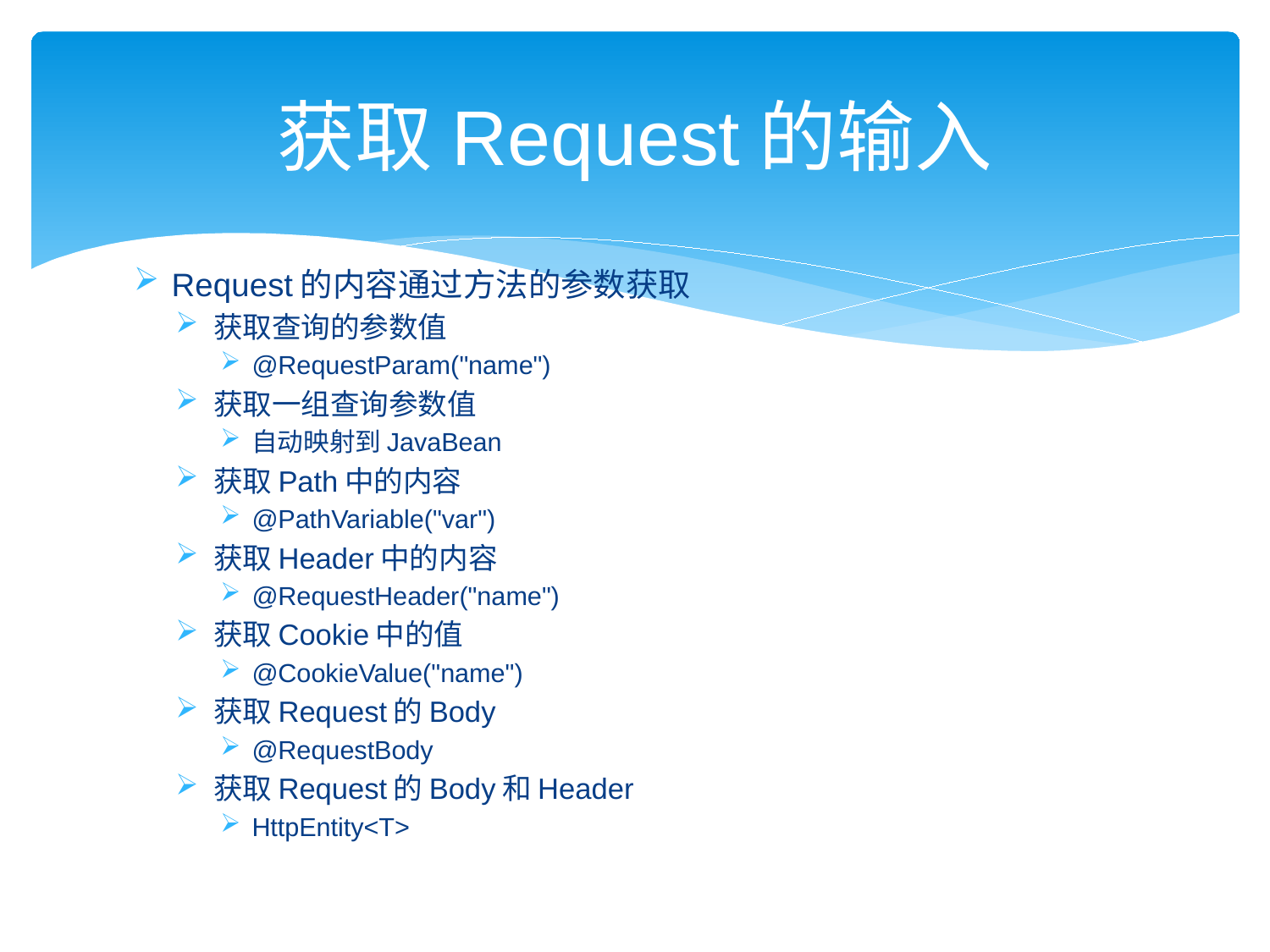

# 获取Request的输入
Request的内容通过方法的参数获取
获取查询的参数值
@RequestParam("name")
获取一组查询参数值
自动映射到JavaBean
获取Path中的内容
@PathVariable("var")
获取Header中的内容
@RequestHeader("name")
获取Cookie中的值
@CookieValue("name")
获取Request的Body
@RequestBody
获取Request的Body和Header
HttpEntity<T>